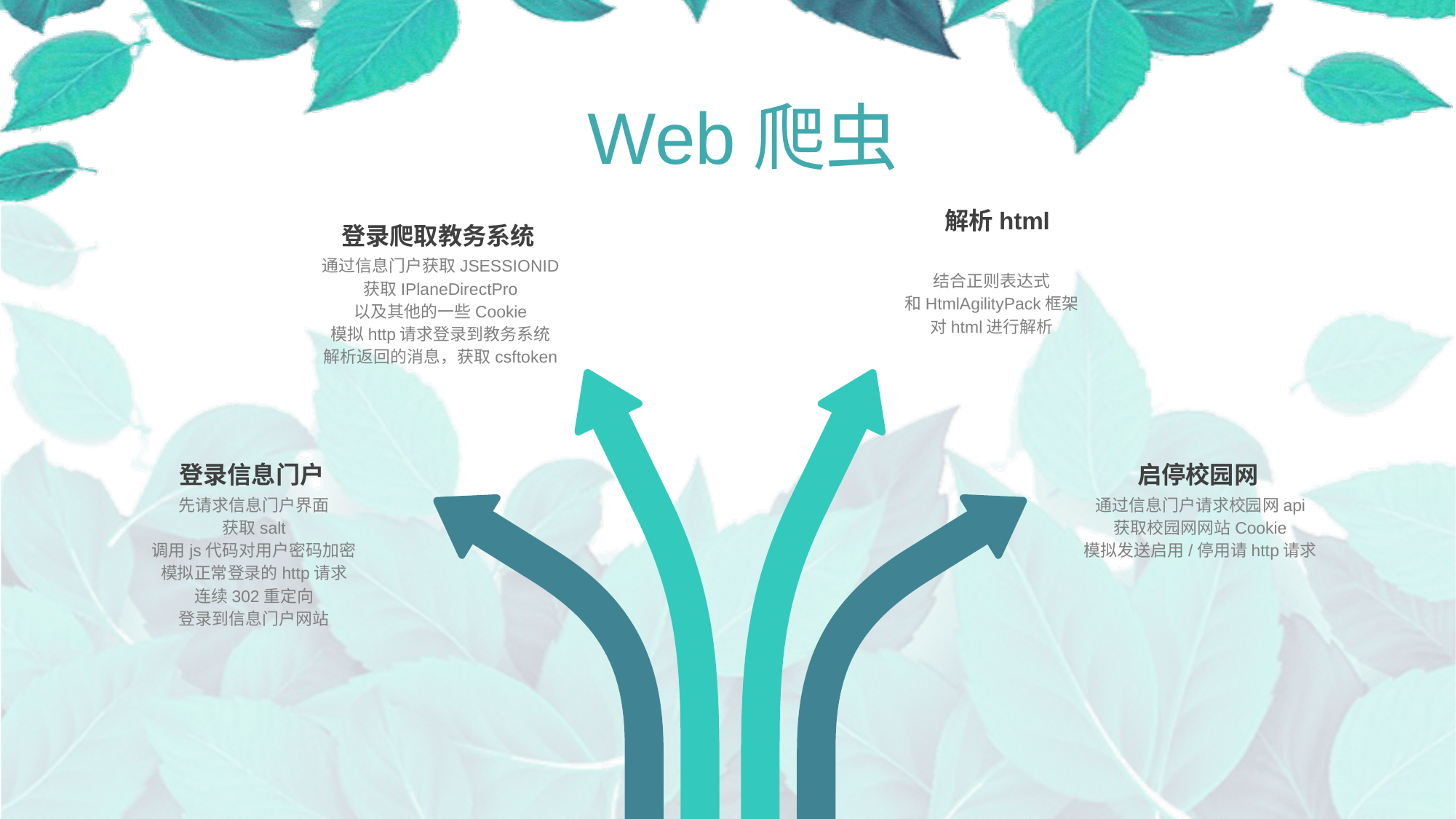

Web爬虫
解析html
结合正则表达式
和HtmlAgilityPack框架
对html进行解析
登录爬取教务系统
通过信息门户获取JSESSIONID
获取IPlaneDirectPro
以及其他的一些Cookie
模拟http请求登录到教务系统
解析返回的消息，获取csftoken

登录信息门户
先请求信息门户界面
获取salt
调用js代码对用户密码加密
模拟正常登录的http请求
连续302重定向
登录到信息门户网站
启停校园网
通过信息门户请求校园网api
获取校园网网站Cookie
模拟发送启用/停用请http请求